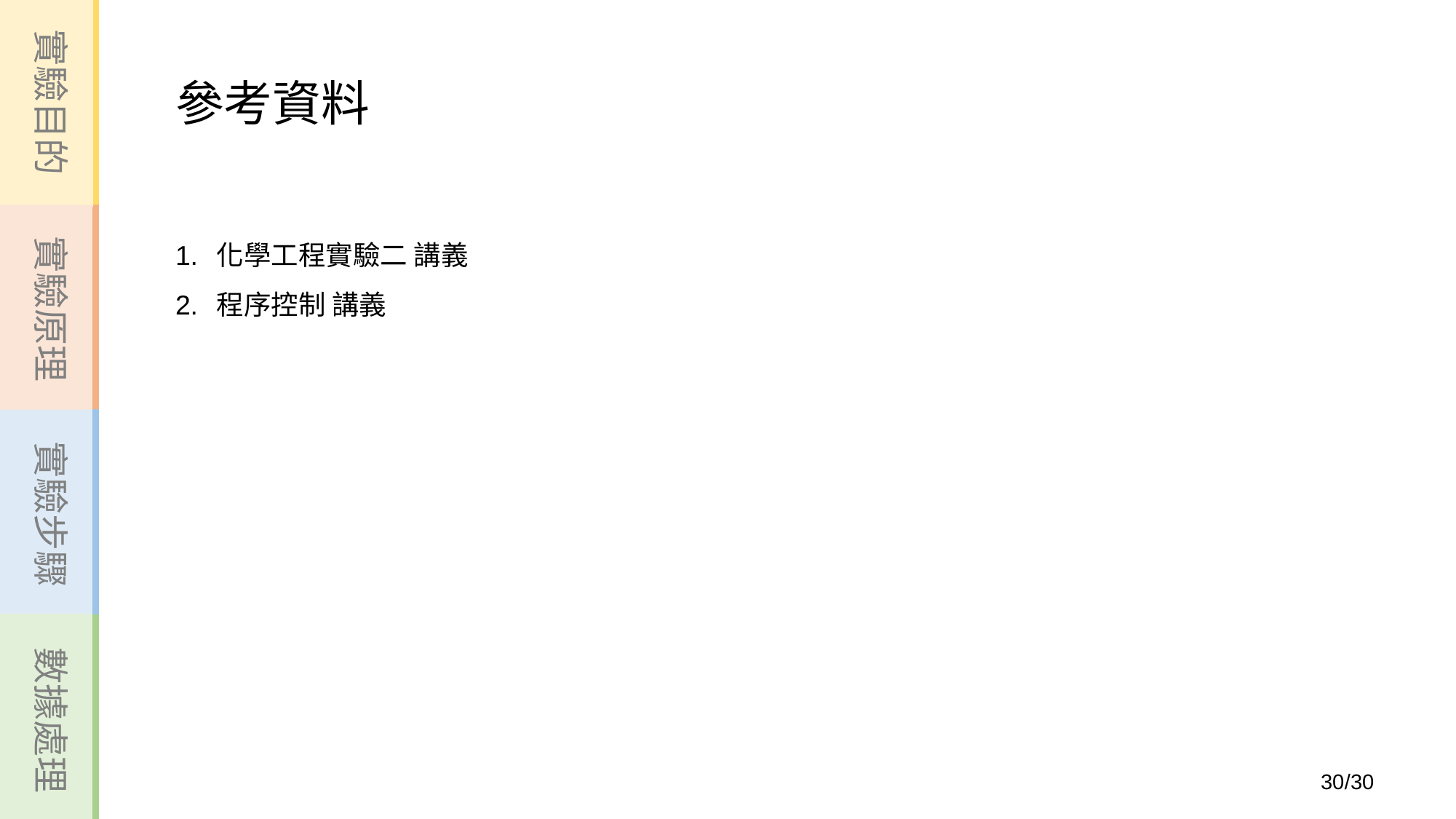

實驗目的

實驗原理

實驗步驟

數據處理
參考資料
化學工程實驗二 講義
程序控制 講義

30
/30